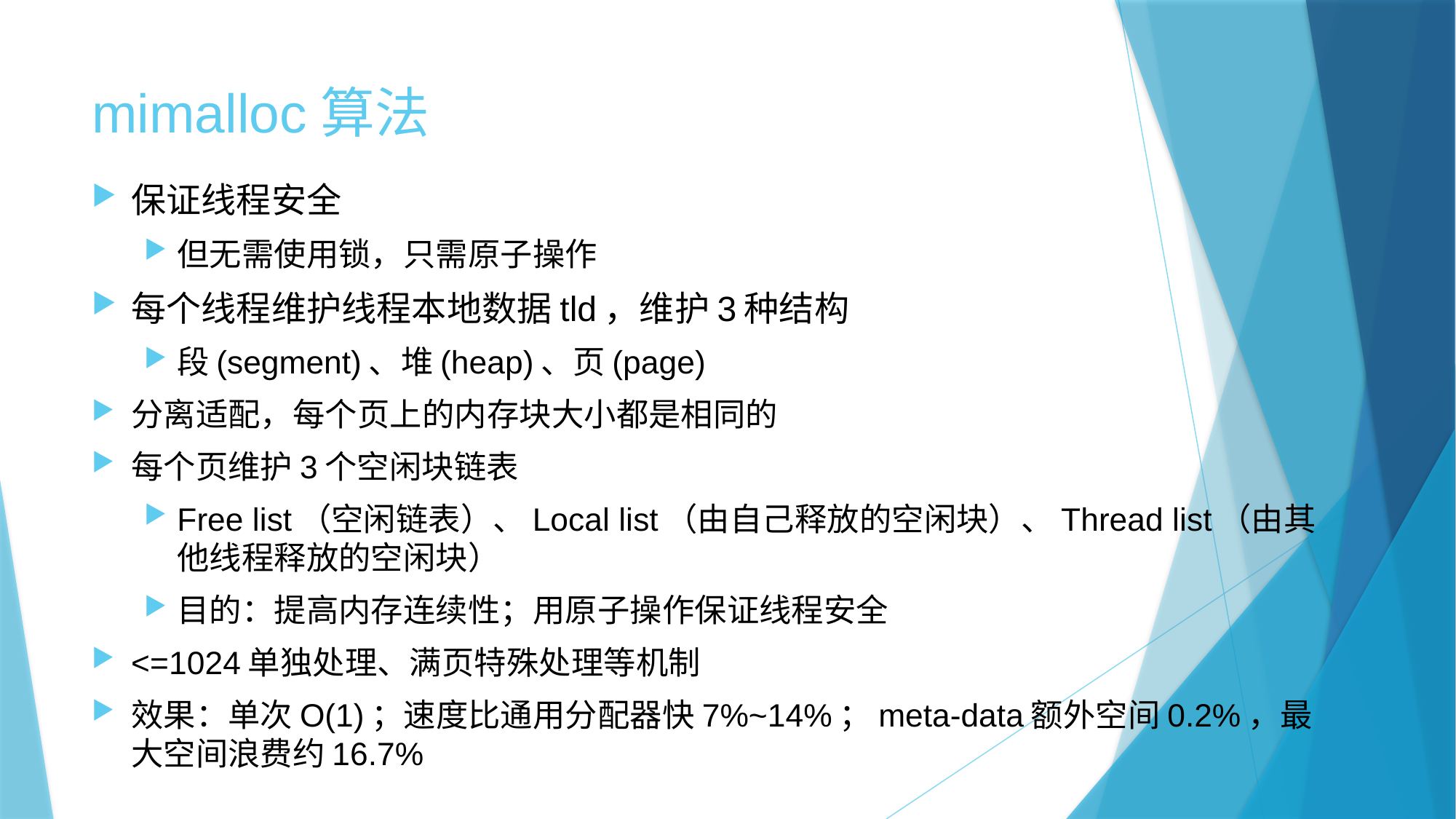

# mimalloc算法
保证线程安全
但无需使用锁，只需原子操作
每个线程维护线程本地数据tld，维护3种结构
段(segment)、堆(heap)、页(page)
分离适配，每个页上的内存块大小都是相同的
每个页维护3个空闲块链表
Free list（空闲链表）、Local list（由自己释放的空闲块）、Thread list（由其他线程释放的空闲块）
目的：提高内存连续性；用原子操作保证线程安全
<=1024单独处理、满页特殊处理等机制
效果：单次O(1)；速度比通用分配器快7%~14%；meta-data额外空间0.2%，最大空间浪费约16.7%